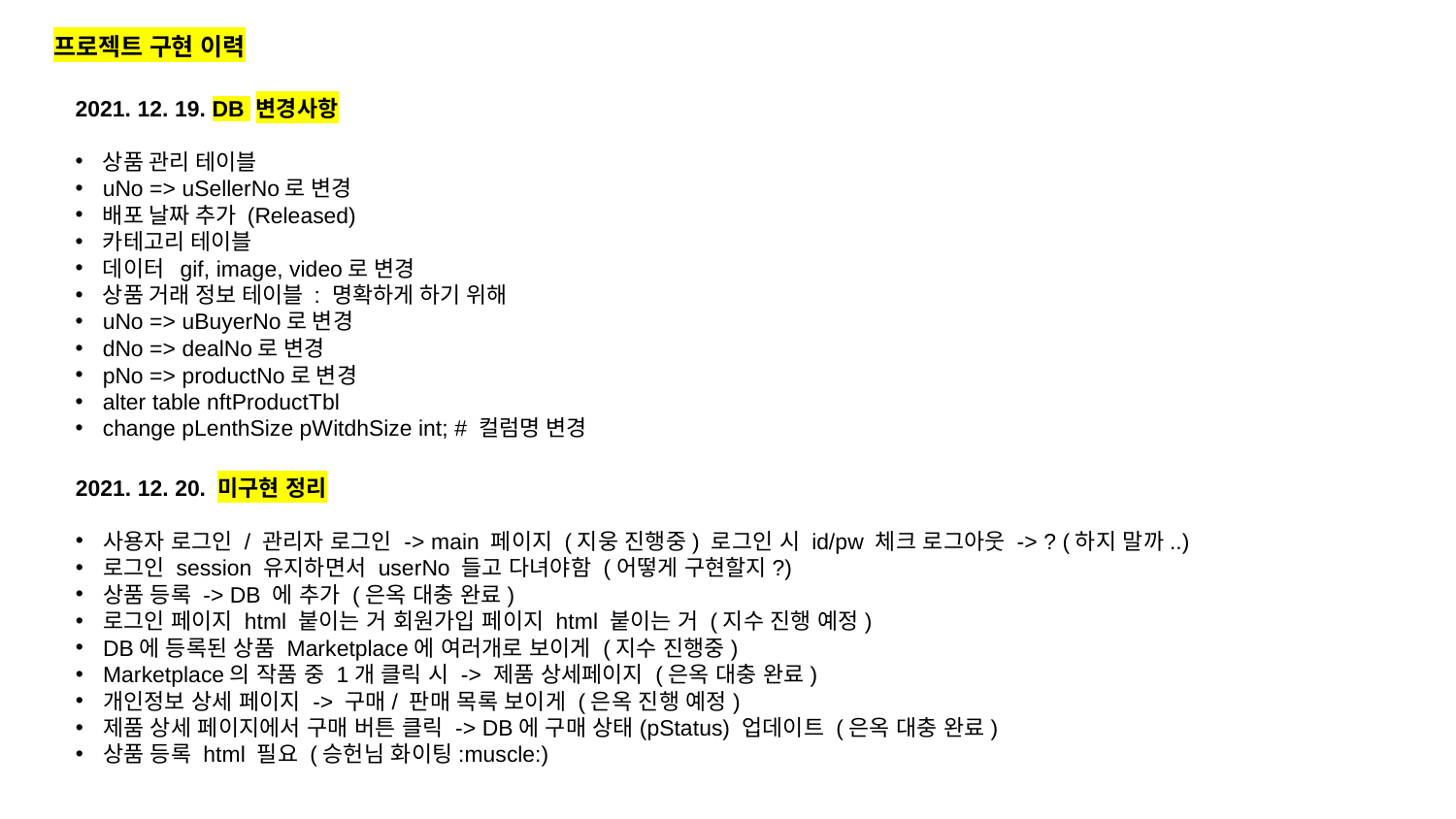

프로젝트 구현 이력
2021. 12. 19. DB 변경사항

상품 관리 테이블
uNo => uSellerNo로 변경
배포 날짜 추가 (Released)
카테고리 테이블
데이터  gif, image, video로 변경
상품 거래 정보 테이블 : 명확하게 하기 위해
uNo => uBuyerNo로 변경
dNo => dealNo로 변경
pNo => productNo로 변경
alter table nftProductTbl
change pLenthSize pWitdhSize int; # 컬럼명 변경
2021. 12. 20. 미구현 정리

사용자 로그인 / 관리자 로그인 -> main 페이지 (지웅 진행중) 로그인 시 id/pw 체크 로그아웃 -> ? (하지 말까..)
로그인 session 유지하면서 userNo 들고 다녀야함 (어떻게 구현할지?)
상품 등록 -> DB 에 추가 (은옥 대충 완료)
로그인 페이지 html 붙이는 거 회원가입 페이지 html 붙이는 거 (지수 진행 예정)
DB에 등록된 상품 Marketplace에 여러개로 보이게 (지수 진행중)
Marketplace의 작품 중 1개 클릭 시 -> 제품 상세페이지 (은옥 대충 완료)
개인정보 상세 페이지 -> 구매/ 판매 목록 보이게 (은옥 진행 예정)
제품 상세 페이지에서 구매 버튼 클릭 -> DB에 구매 상태(pStatus) 업데이트 (은옥 대충 완료)
상품 등록 html 필요 (승헌님 화이팅:muscle:)